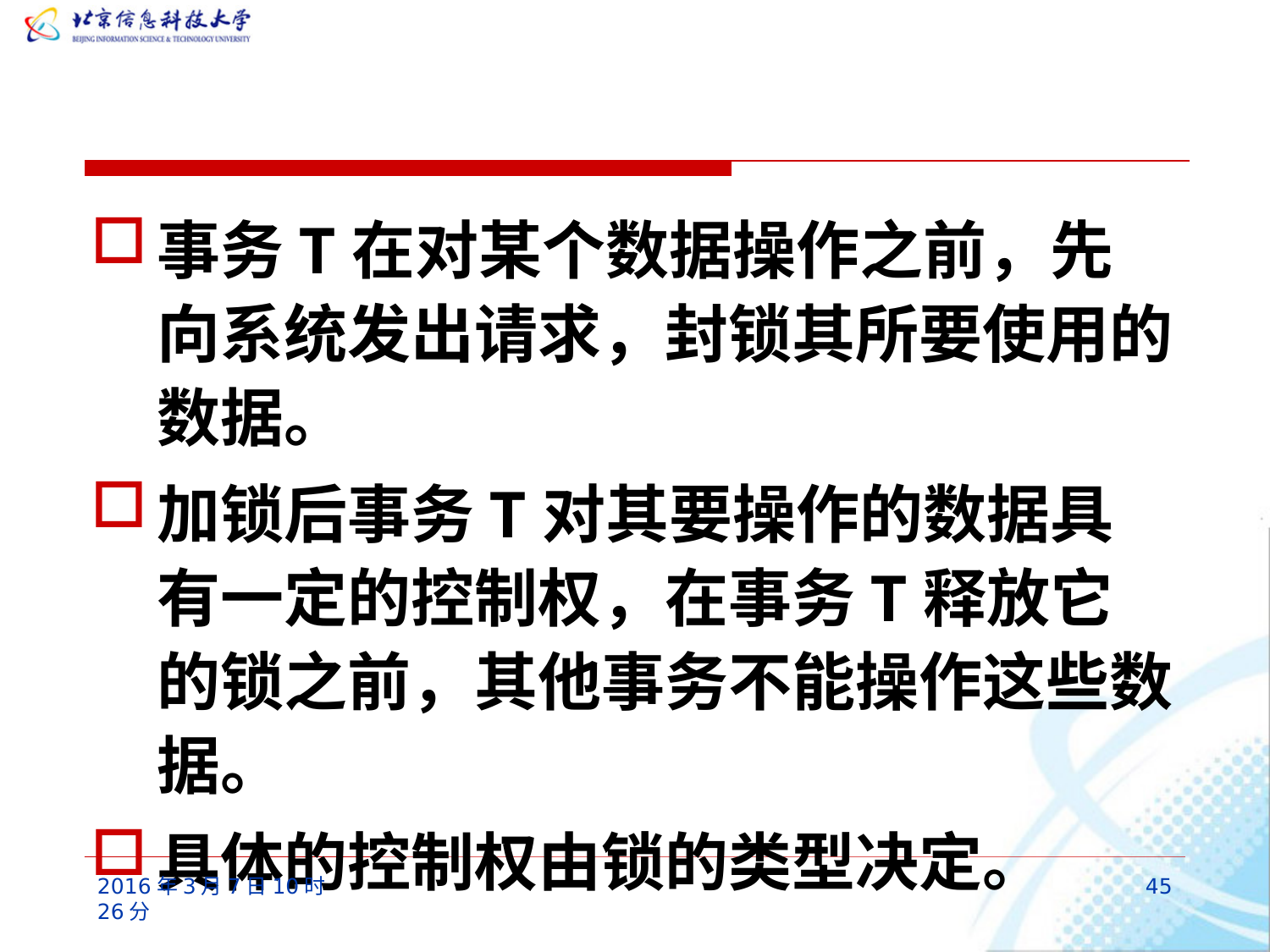

#
事务T在对某个数据操作之前，先向系统发出请求，封锁其所要使用的数据。
加锁后事务T对其要操作的数据具有一定的控制权，在事务T释放它的锁之前，其他事务不能操作这些数据。
具体的控制权由锁的类型决定。
2016年3月7日10时26分
45